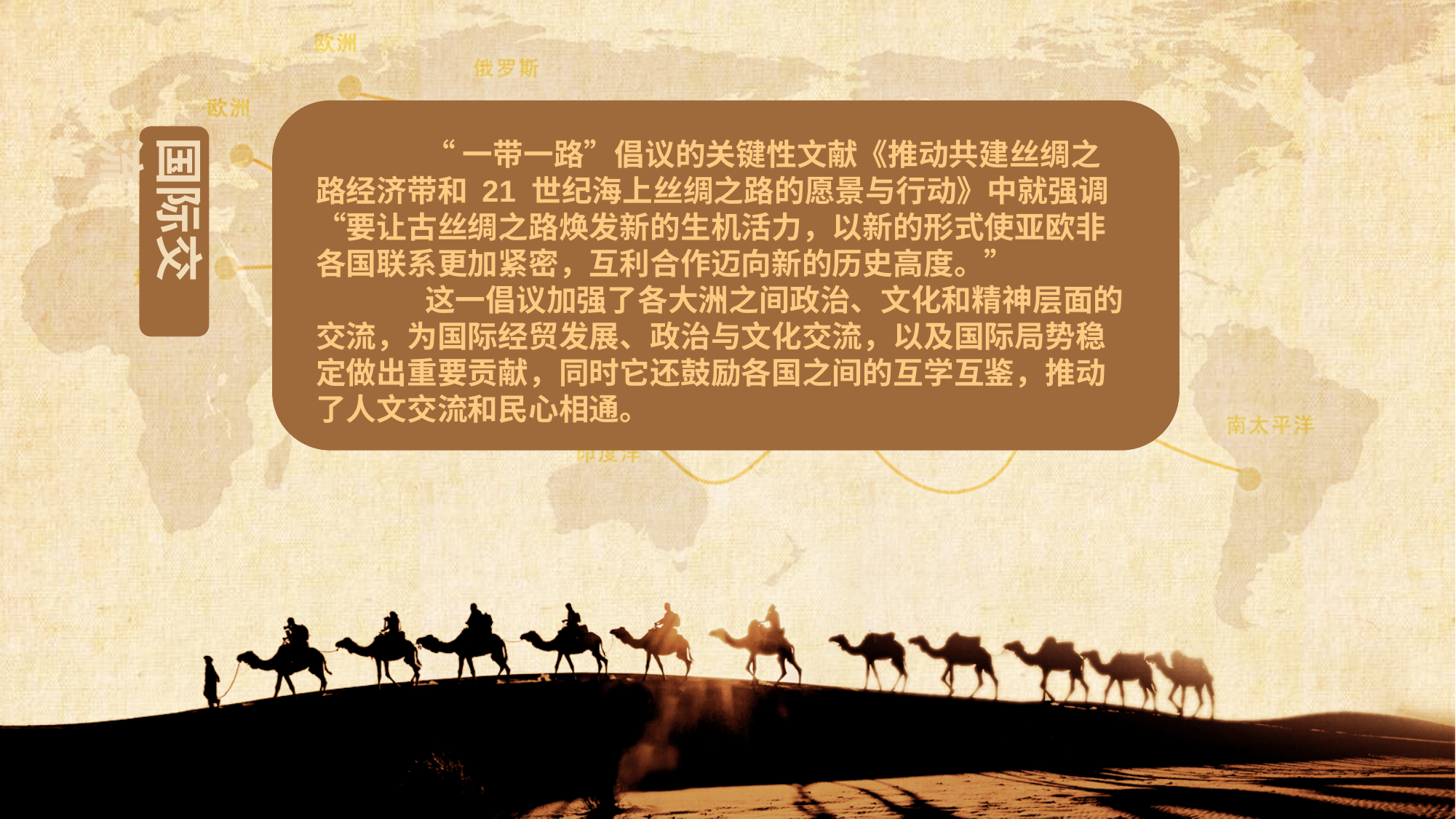

国际交流

	“一带一路”倡议的关键性文献《推动共建丝绸之路经济带和 21 世纪海上丝绸之路的愿景与行动》中就强调“要让古丝绸之路焕发新的生机活力，以新的形式使亚欧非各国联系更加紧密，互利合作迈向新的历史高度。”
	这一倡议加强了各大洲之间政治、文化和精神层面的交流，为国际经贸发展、政治与文化交流，以及国际局势稳定做出重要贡献，同时它还鼓励各国之间的互学互鉴，推动了人文交流和民心相通。